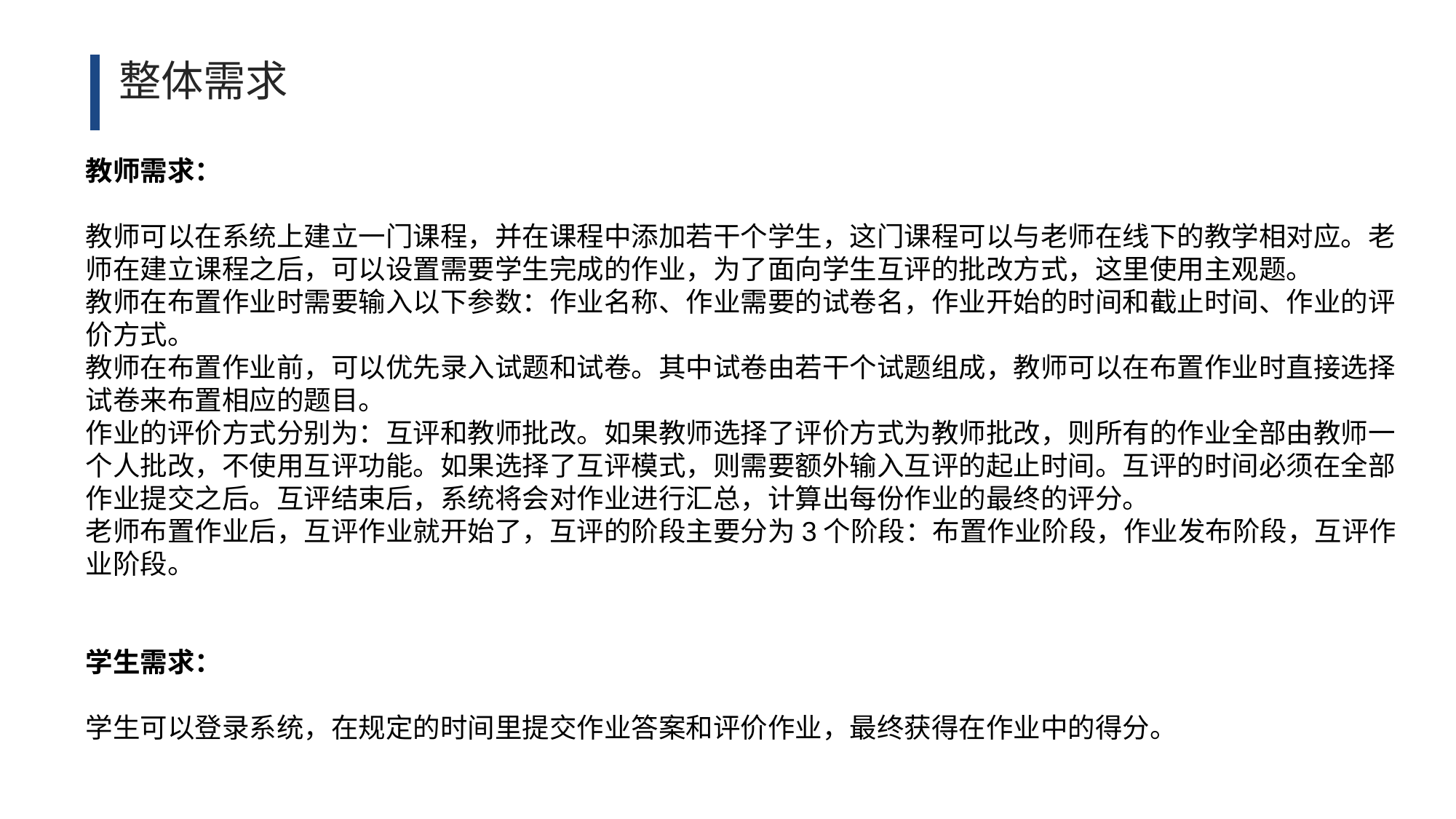

整体需求
教师需求：

教师可以在系统上建立一门课程，并在课程中添加若干个学生，这门课程可以与老师在线下的教学相对应。老师在建立课程之后，可以设置需要学生完成的作业，为了面向学生互评的批改方式，这里使用主观题。
教师在布置作业时需要输入以下参数：作业名称、作业需要的试卷名，作业开始的时间和截止时间、作业的评价方式。
教师在布置作业前，可以优先录入试题和试卷。其中试卷由若干个试题组成，教师可以在布置作业时直接选择试卷来布置相应的题目。
作业的评价方式分别为：互评和教师批改。如果教师选择了评价方式为教师批改，则所有的作业全部由教师一个人批改，不使用互评功能。如果选择了互评模式，则需要额外输入互评的起止时间。互评的时间必须在全部作业提交之后。互评结束后，系统将会对作业进行汇总，计算出每份作业的最终的评分。
老师布置作业后，互评作业就开始了，互评的阶段主要分为3个阶段：布置作业阶段，作业发布阶段，互评作业阶段。

学生需求：
学生可以登录系统，在规定的时间里提交作业答案和评价作业，最终获得在作业中的得分。